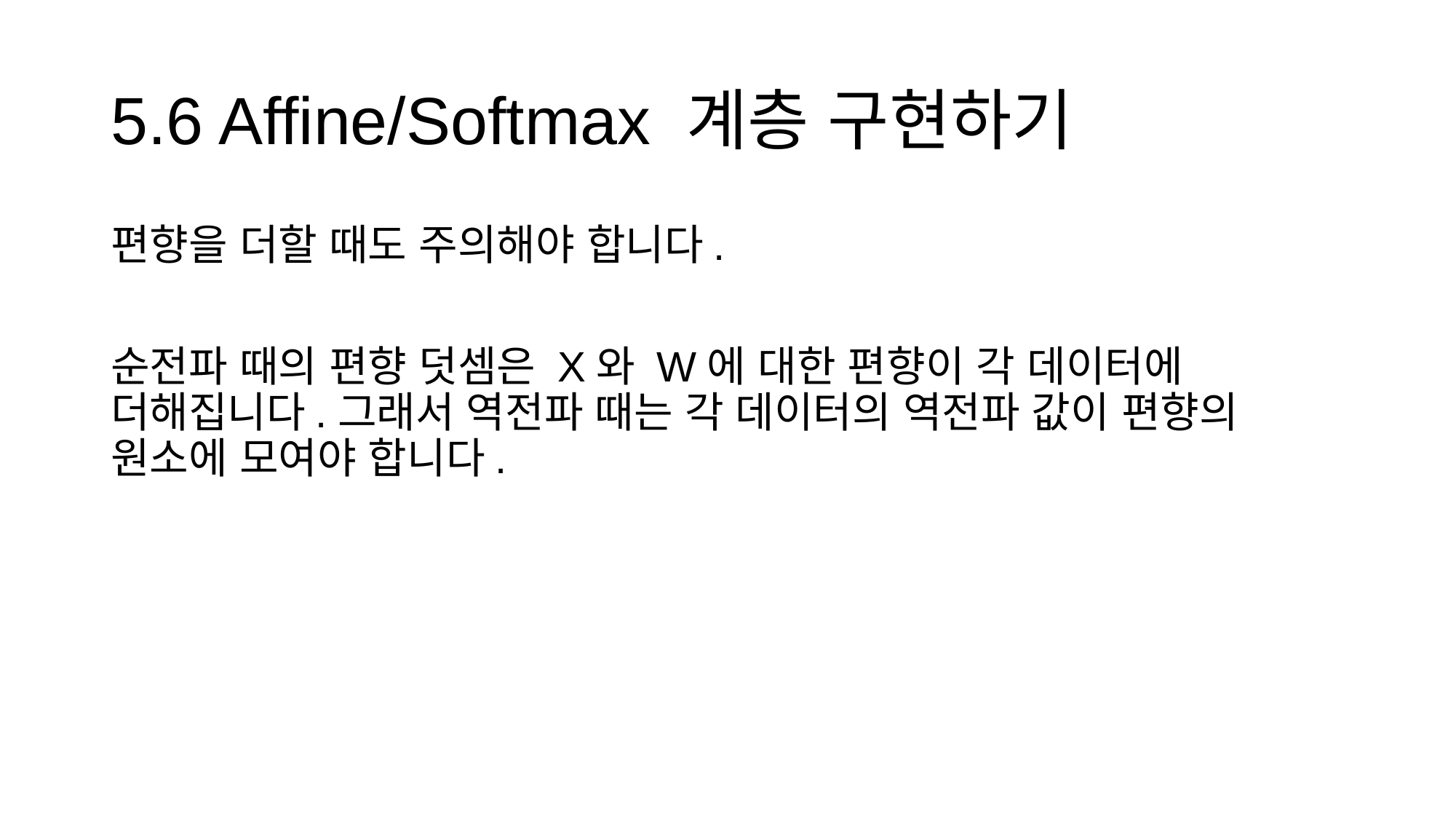

# 5.6 Affine/Softmax 계층 구현하기
편향을 더할 때도 주의해야 합니다.

순전파 때의 편향 덧셈은 X와 W에 대한 편향이 각 데이터에 더해집니다.그래서 역전파 때는 각 데이터의 역전파 값이 편향의 원소에 모여야 합니다.